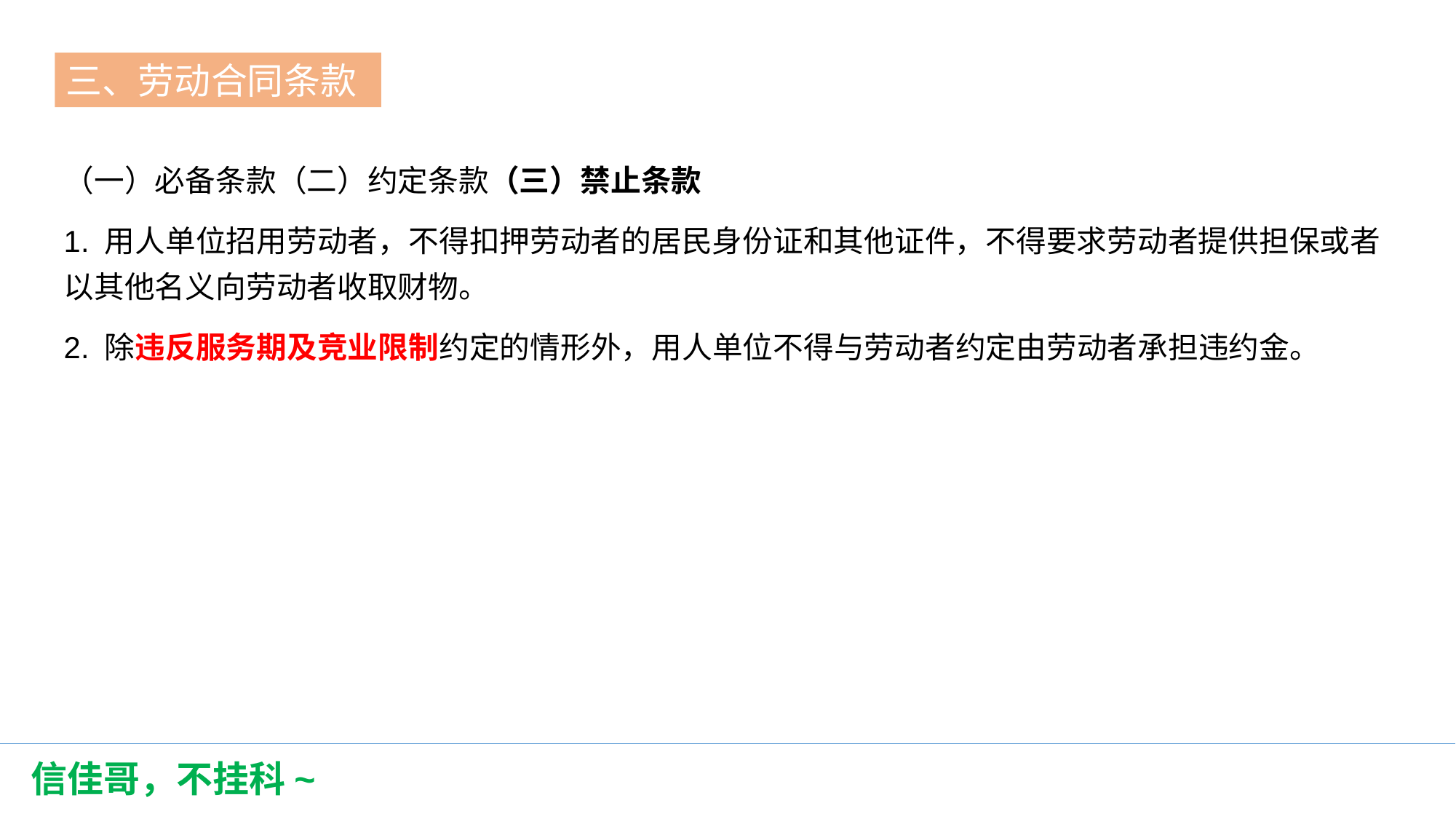

三、劳动合同条款
第一节
（一）必备条款（二）约定条款（三）禁止条款
1. 用人单位招用劳动者，不得扣押劳动者的居民身份证和其他证件，不得要求劳动者提供担保或者以其他名义向劳动者收取财物。
2. 除违反服务期及竞业限制约定的情形外，用人单位不得与劳动者约定由劳动者承担违约金。